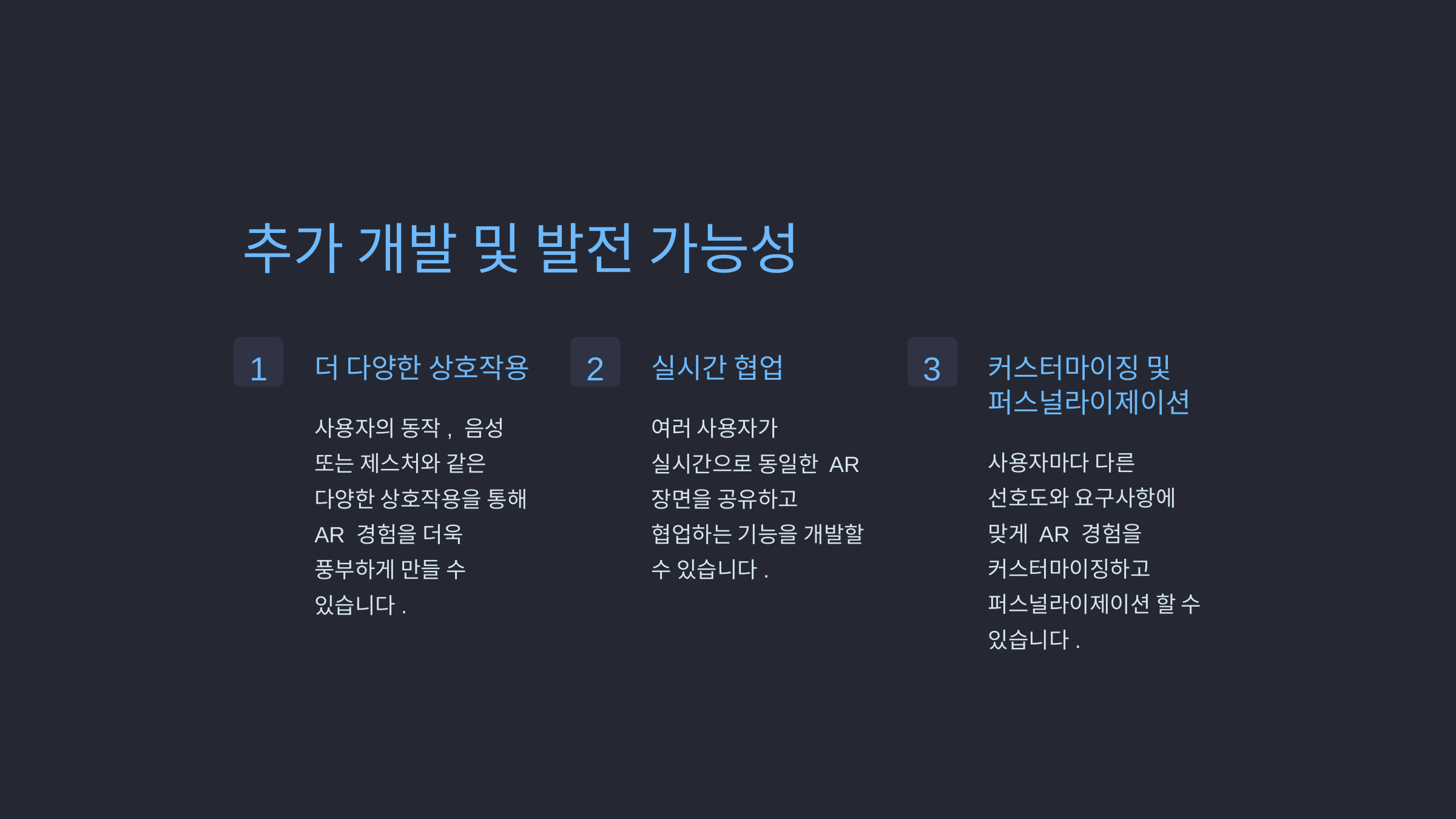

추가 개발 및 발전 가능성

1
2
3
더 다양한 상호작용
실시간 협업
커스터마이징 및 퍼스널라이제이션
사용자의 동작, 음성 또는 제스처와 같은 다양한 상호작용을 통해 AR 경험을 더욱 풍부하게 만들 수 있습니다.
여러 사용자가 실시간으로 동일한 AR 장면을 공유하고 협업하는 기능을 개발할 수 있습니다.
사용자마다 다른 선호도와 요구사항에 맞게 AR 경험을 커스터마이징하고 퍼스널라이제이션 할 수 있습니다.